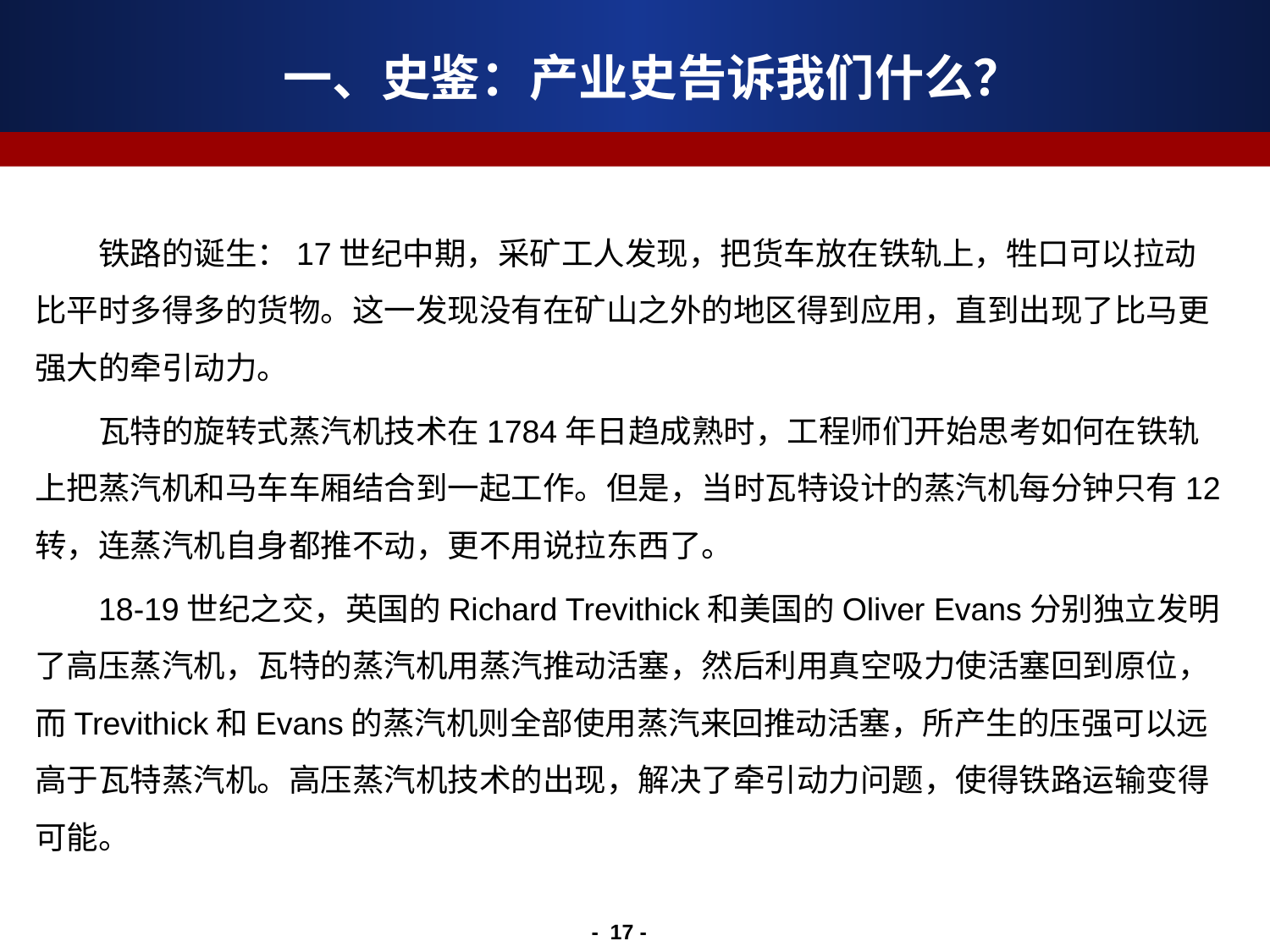

# 一、史鉴：产业史告诉我们什么？
铁路的诞生：17世纪中期，采矿工人发现，把货车放在铁轨上，牲口可以拉动比平时多得多的货物。这一发现没有在矿山之外的地区得到应用，直到出现了比马更强大的牵引动力。
瓦特的旋转式蒸汽机技术在1784年日趋成熟时，工程师们开始思考如何在铁轨上把蒸汽机和马车车厢结合到一起工作。但是，当时瓦特设计的蒸汽机每分钟只有12转，连蒸汽机自身都推不动，更不用说拉东西了。
18-19世纪之交，英国的Richard Trevithick和美国的Oliver Evans分别独立发明了高压蒸汽机，瓦特的蒸汽机用蒸汽推动活塞，然后利用真空吸力使活塞回到原位，而Trevithick和Evans的蒸汽机则全部使用蒸汽来回推动活塞，所产生的压强可以远高于瓦特蒸汽机。高压蒸汽机技术的出现，解决了牵引动力问题，使得铁路运输变得可能。